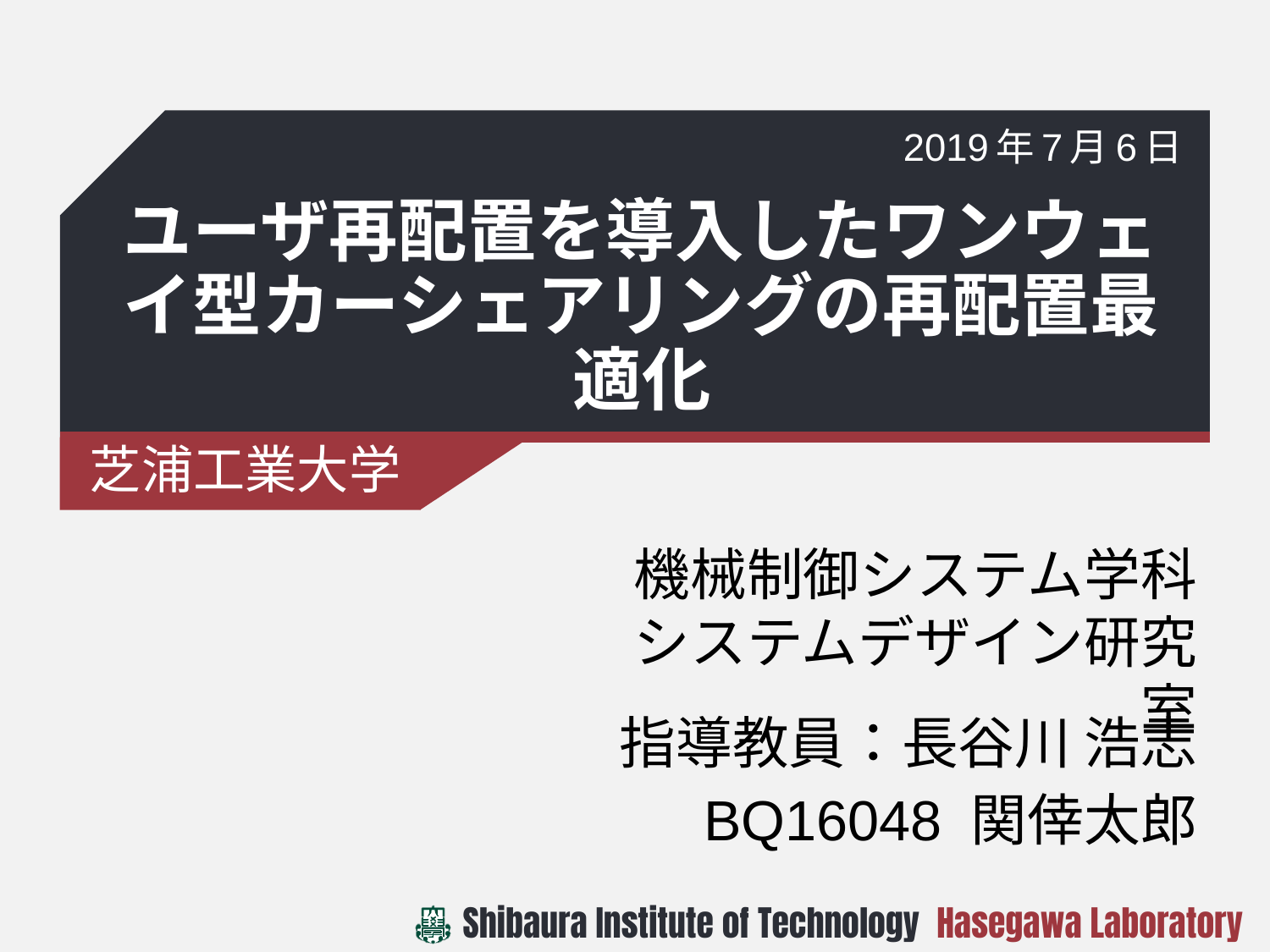

# ユーザ再配置を導入したワンウェイ型カーシェアリングの再配置最適化
BQ16048 関倖太郎